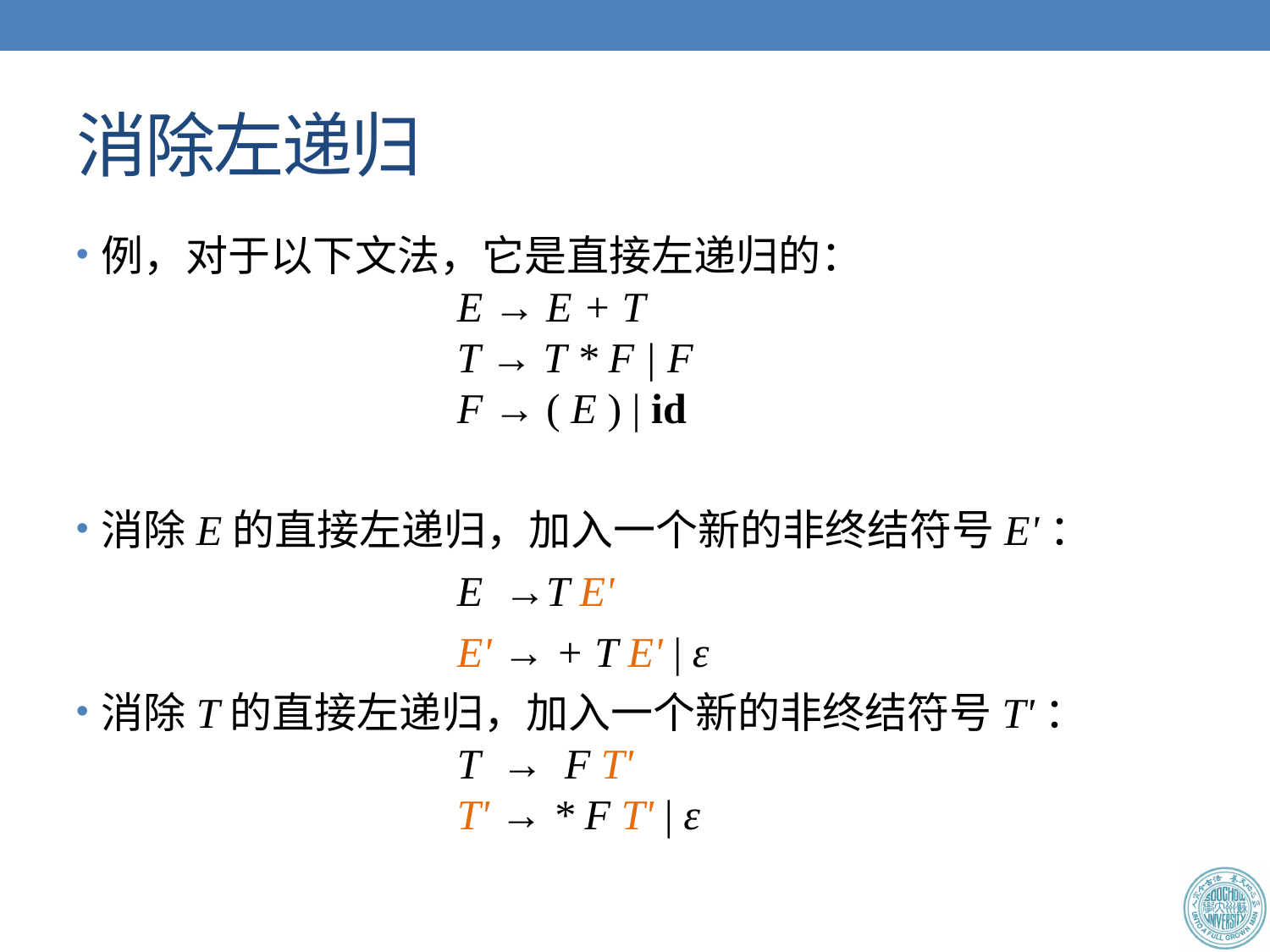

# 消除左递归
例，对于以下文法，它是直接左递归的：
			E → E + T
			T → T * F | F
			F → ( E ) | id

消除E的直接左递归，加入一个新的非终结符号E'：
			E  →T E'
			E' → + T E' | ε
消除T的直接左递归，加入一个新的非终结符号T'：
			T  →  F T'
			T' → * F T' | ε